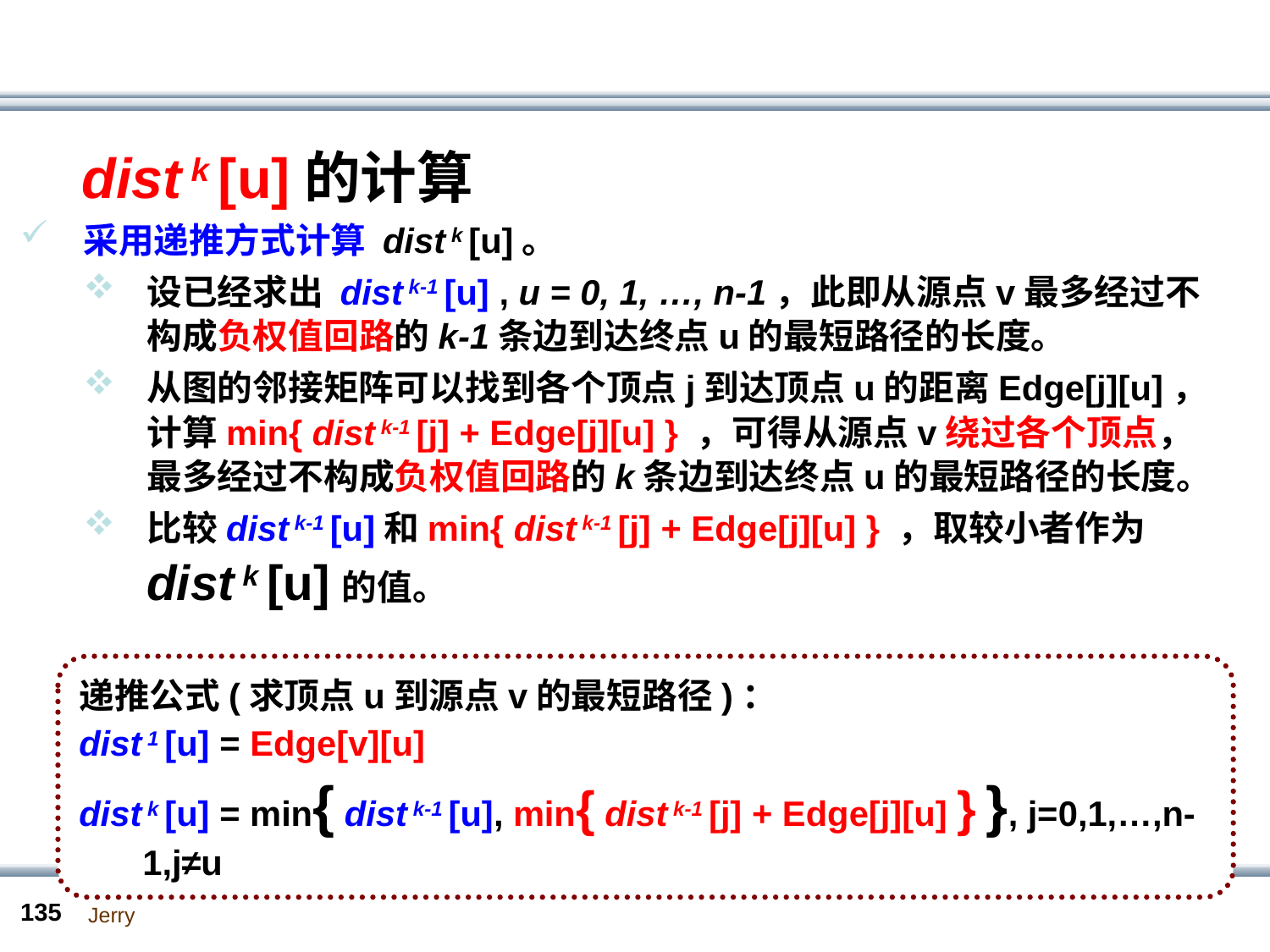

# dist k [u]的计算
采用递推方式计算 dist k [u]。
设已经求出 dist k-1 [u] , u = 0, 1, …, n-1，此即从源点v最多经过不构成负权值回路的k-1条边到达终点u的最短路径的长度。
从图的邻接矩阵可以找到各个顶点j到达顶点u的距离Edge[j][u]，计算min{ dist k-1 [j] + Edge[j][u] } ，可得从源点v绕过各个顶点，最多经过不构成负权值回路的k条边到达终点u的最短路径的长度。
比较dist k-1 [u]和min{ dist k-1 [j] + Edge[j][u] } ，取较小者作为dist k [u]的值。
递推公式(求顶点u到源点v的最短路径)：
dist 1 [u] = Edge[v][u]
dist k [u] = min{ dist k-1 [u], min{ dist k-1 [j] + Edge[j][u] } }, j=0,1,…,n-1,j≠u